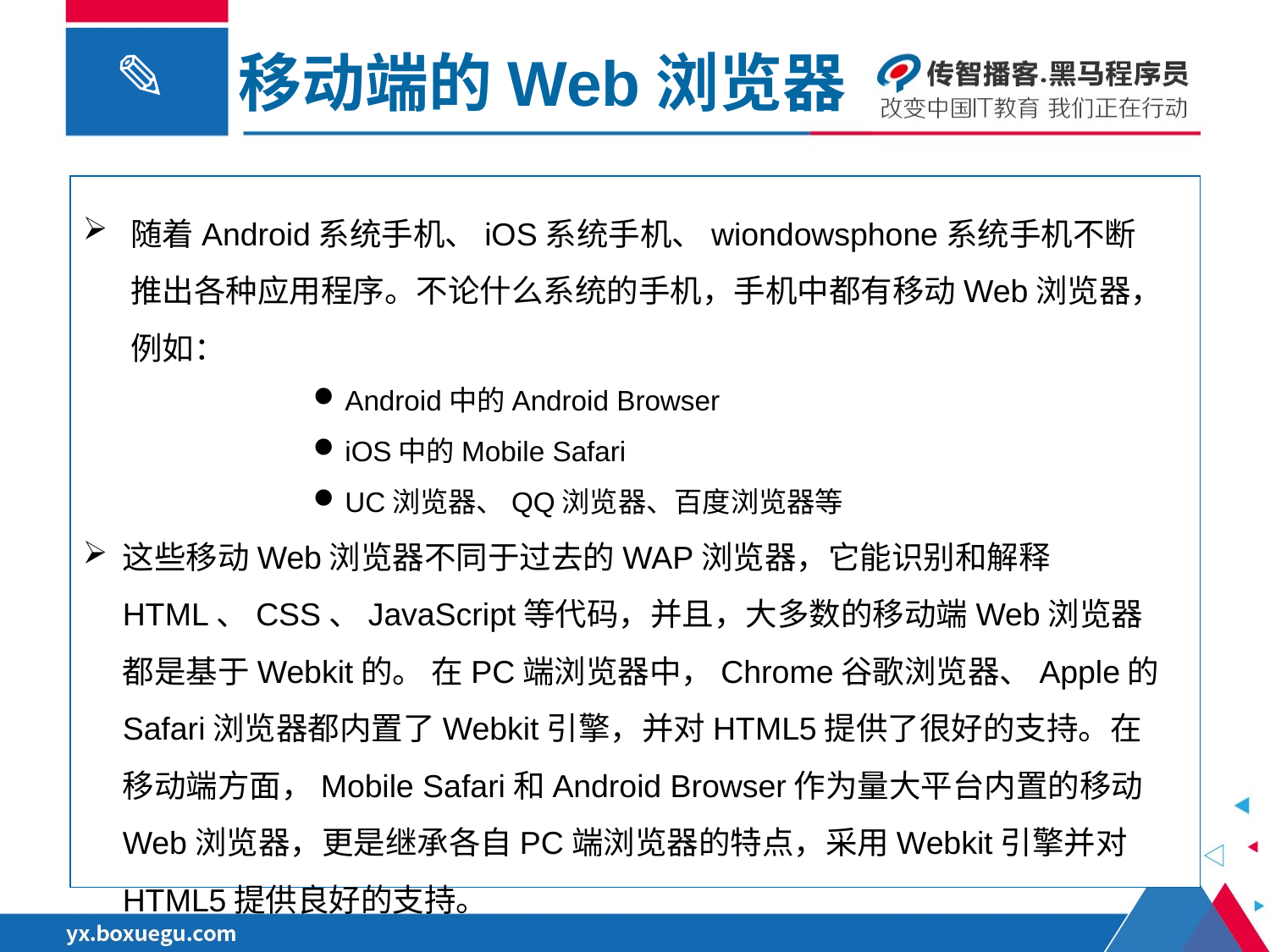

移动端的Web浏览器

随着Android系统手机、iOS系统手机、wiondowsphone系统手机不断推出各种应用程序。不论什么系统的手机，手机中都有移动Web浏览器，例如：
Android中的Android Browser
iOS中的Mobile Safari
UC浏览器、QQ浏览器、百度浏览器等
这些移动Web浏览器不同于过去的WAP浏览器，它能识别和解释HTML、CSS、JavaScript等代码，并且，大多数的移动端Web浏览器都是基于Webkit的。 在PC端浏览器中，Chrome谷歌浏览器、Apple的Safari浏览器都内置了Webkit引擎，并对HTML5提供了很好的支持。在移动端方面，Mobile Safari和Android Browser作为量大平台内置的移动Web浏览器，更是继承各自PC端浏览器的特点，采用Webkit引擎并对HTML5提供良好的支持。